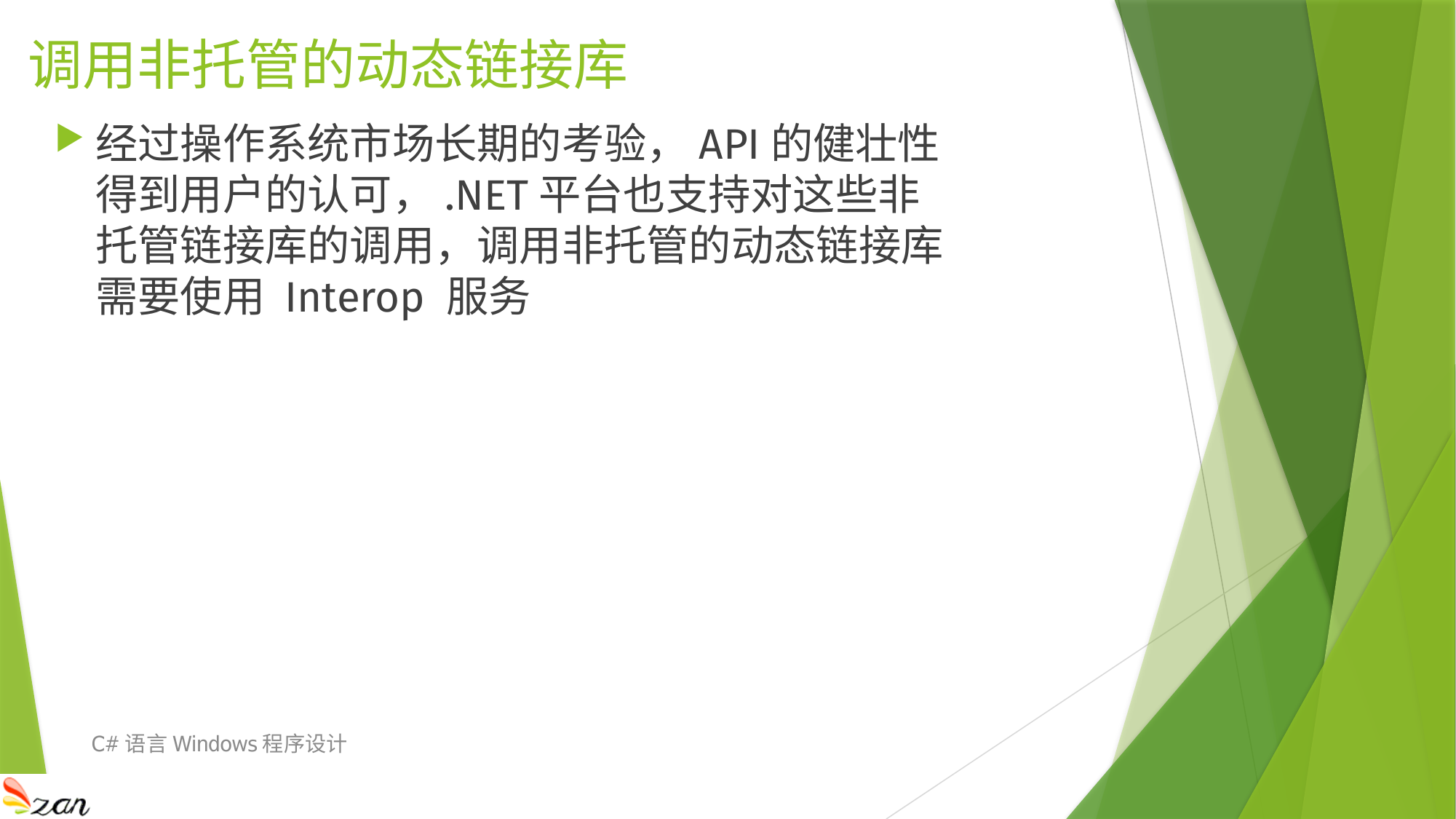

# 调用非托管的动态链接库
经过操作系统市场长期的考验，API的健壮性得到用户的认可，.NET平台也支持对这些非托管链接库的调用，调用非托管的动态链接库需要使用 Interop 服务
C#语言Windows程序设计